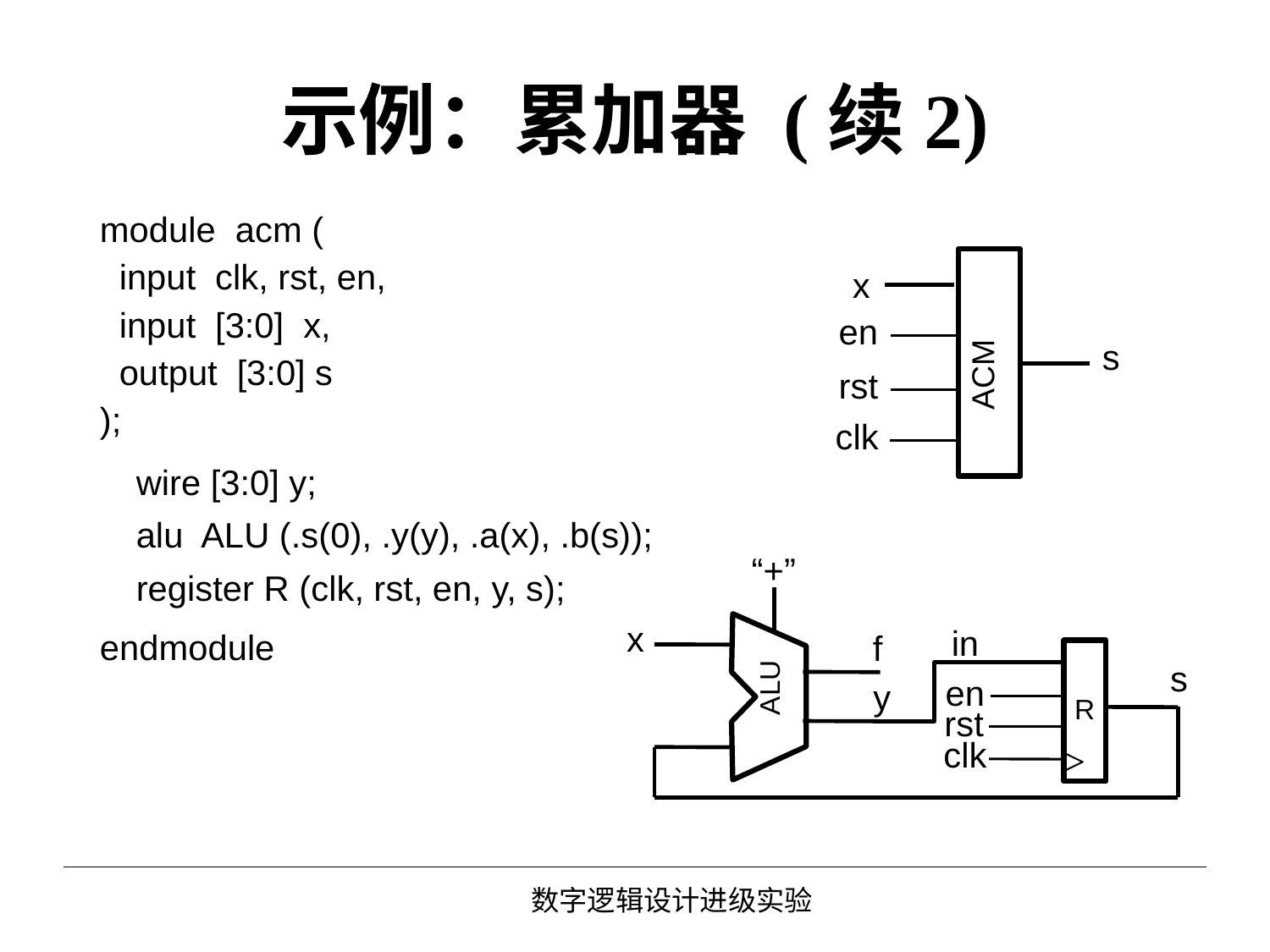

# 示例：累加器 (续2)
module  acm (
  input  clk, rst, en,
  input  [3:0]  x,
  output  [3:0] s
);

endmodule

x
en
ACM
s
rst
clk
wire [3:0] y;
alu  ALU (.s(0), .y(y), .a(x), .b(s));
register R (clk, rst, en, y, s);
“+”

x
f
ALU
y
in

s
en
R
rst
clk
>

数字逻辑设计进级实验
11